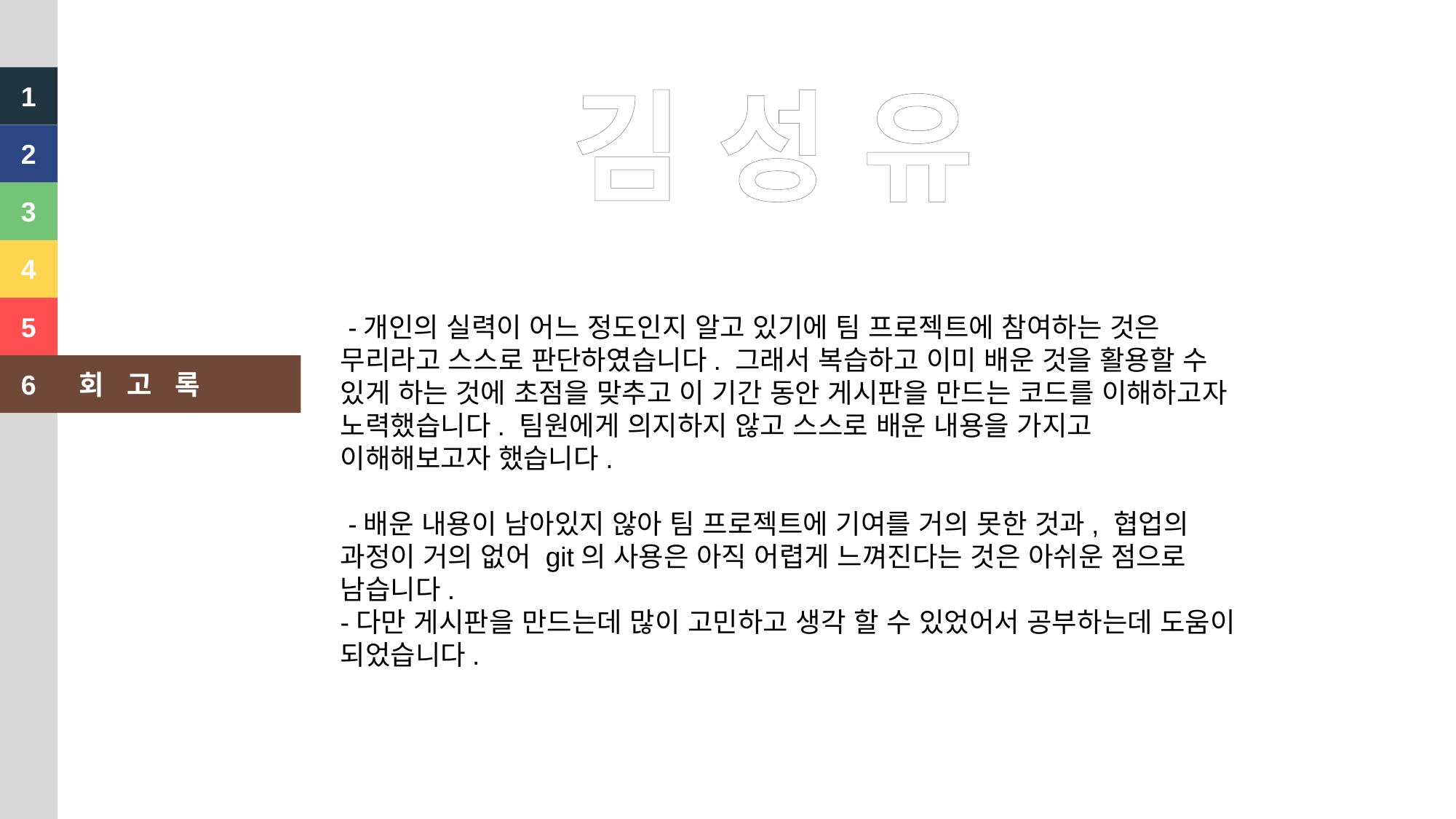

김 성 유

1

2

3

4

5
 -개인의 실력이 어느 정도인지 알고 있기에 팀 프로젝트에 참여하는 것은 무리라고 스스로 판단하였습니다. 그래서 복습하고 이미 배운 것을 활용할 수 있게 하는 것에 초점을 맞추고 이 기간 동안 게시판을 만드는 코드를 이해하고자 노력했습니다. 팀원에게 의지하지 않고 스스로 배운 내용을 가지고 이해해보고자 했습니다.

 -배운 내용이 남아있지 않아 팀 프로젝트에 기여를 거의 못한 것과, 협업의 과정이 거의 없어 git의 사용은 아직 어렵게 느껴진다는 것은 아쉬운 점으로 남습니다.
-다만 게시판을 만드는데 많이 고민하고 생각 할 수 있었어서 공부하는데 도움이 되었습니다.

6
회   고   록